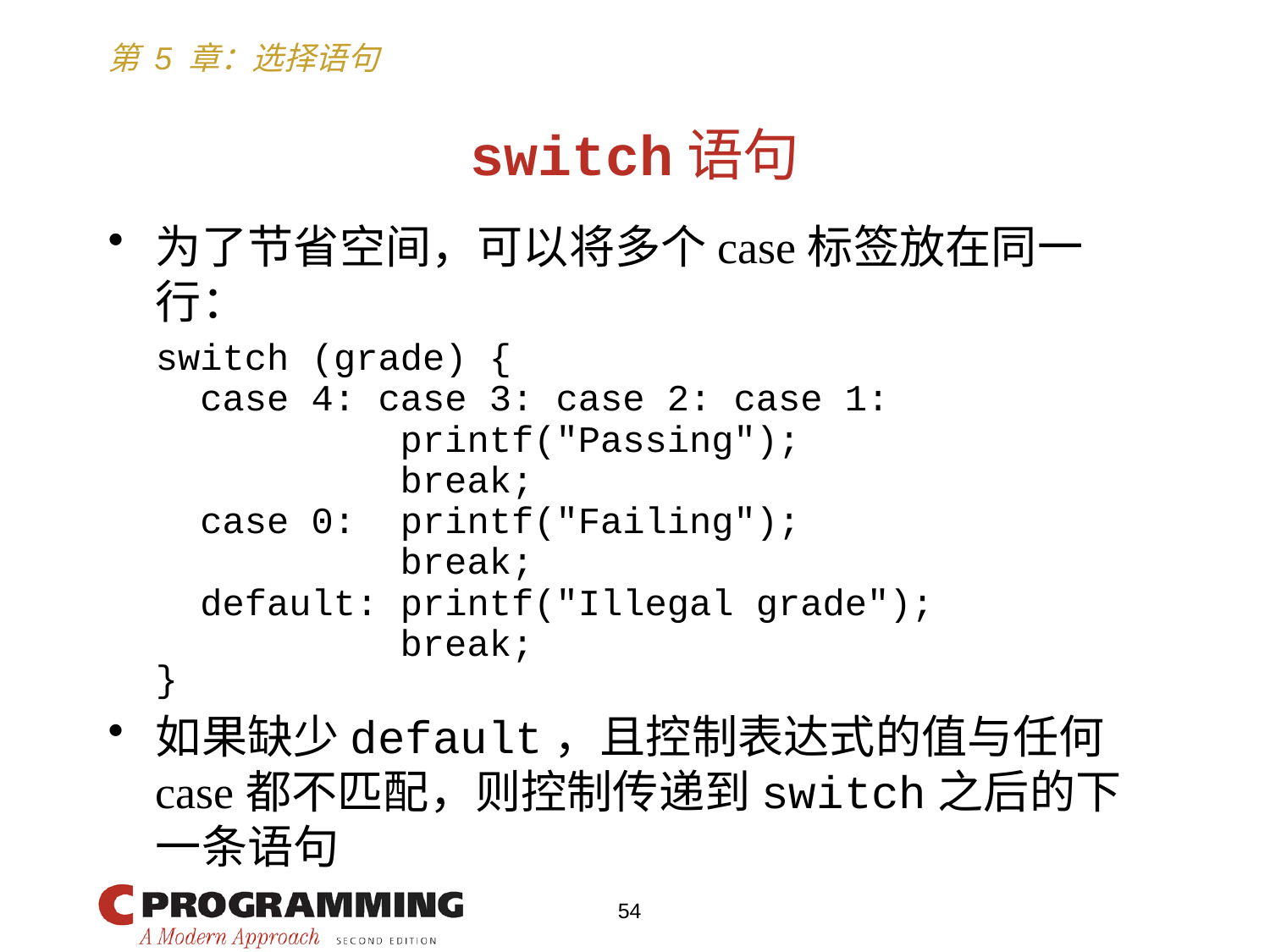

# switch语句
为了节省空间，可以将多个case标签放在同一行：
	switch (grade) {
	  case 4: case 3: case 2: case 1:
	           printf("Passing");
	           break;
	  case 0:  printf("Failing");
	           break;
	  default: printf("Illegal grade");
	           break;
	}
如果缺少default，且控制表达式的值与任何case都不匹配，则控制传递到switch之后的下一条语句
54